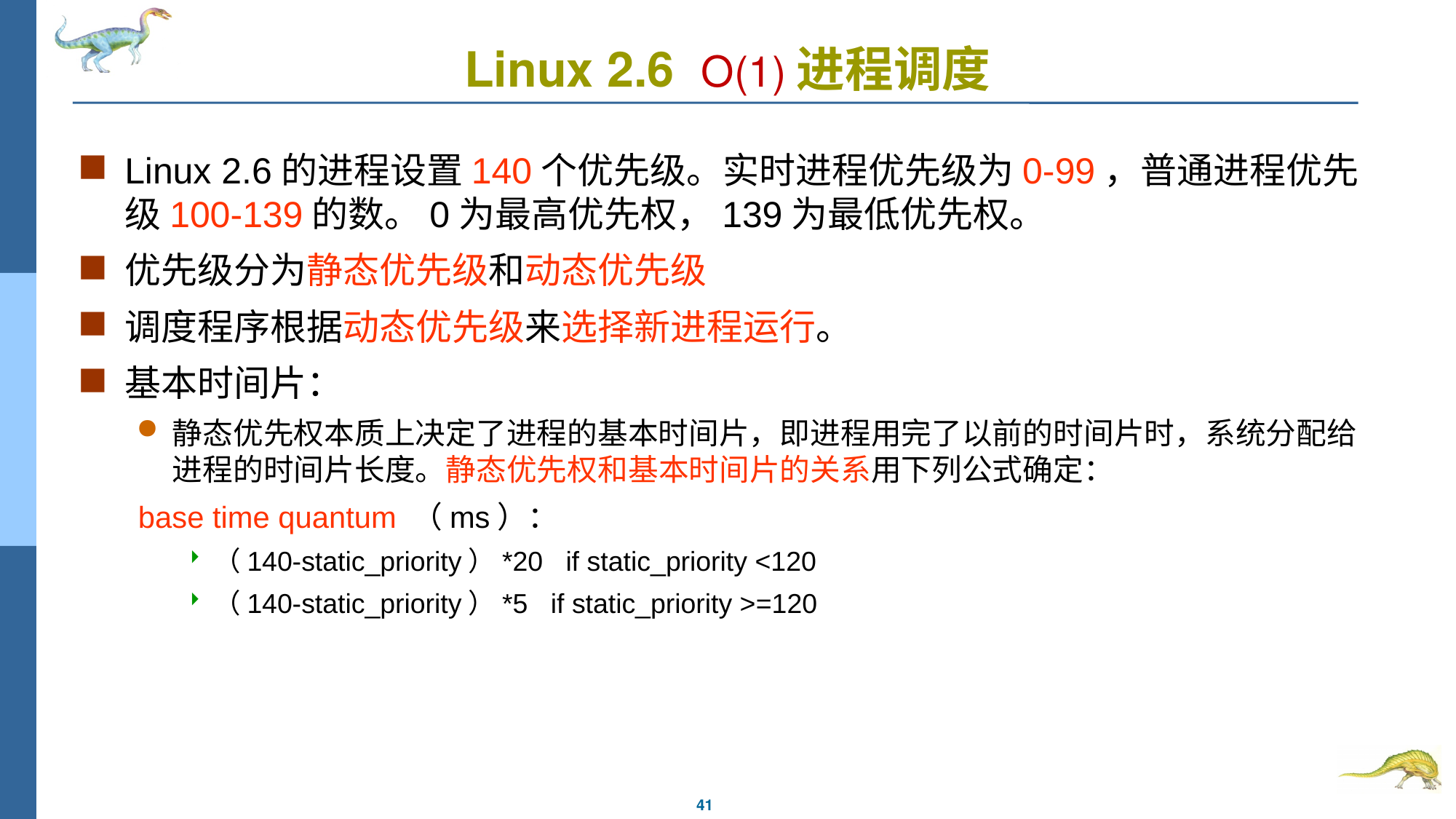

# Linux 2.6  O(1)进程调度
Linux 2.6的进程设置140个优先级。实时进程优先级为0-99，普通进程优先级100-139的数。0为最高优先权，139为最低优先权。
优先级分为静态优先级和动态优先级
调度程序根据动态优先级来选择新进程运行。
基本时间片：
静态优先权本质上决定了进程的基本时间片，即进程用完了以前的时间片时，系统分配给进程的时间片长度。静态优先权和基本时间片的关系用下列公式确定：
base time quantum （ms）：
（140-static_priority）*20   if static_priority <120
（140-static_priority）*5   if static_priority >=120